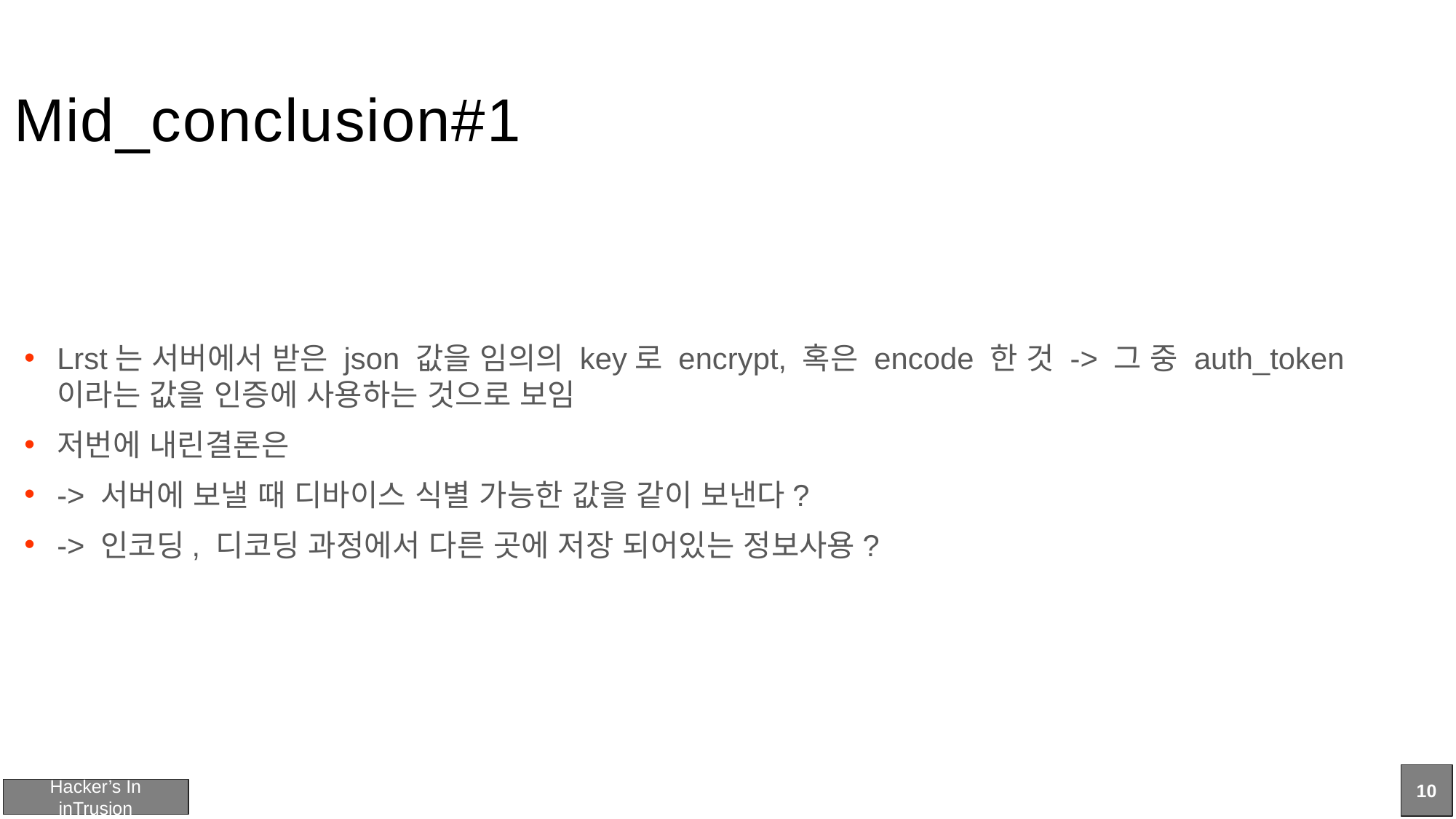

# Mid_conclusion#1
Lrst는 서버에서 받은 json 값을 임의의 key로 encrypt, 혹은 encode 한 것 -> 그 중 auth_token 이라는 값을 인증에 사용하는 것으로 보임
저번에 내린결론은
-> 서버에 보낼 때 디바이스 식별 가능한 값을 같이 보낸다?
-> 인코딩, 디코딩 과정에서 다른 곳에 저장 되어있는 정보사용?
10
Hacker’s In inTrusion